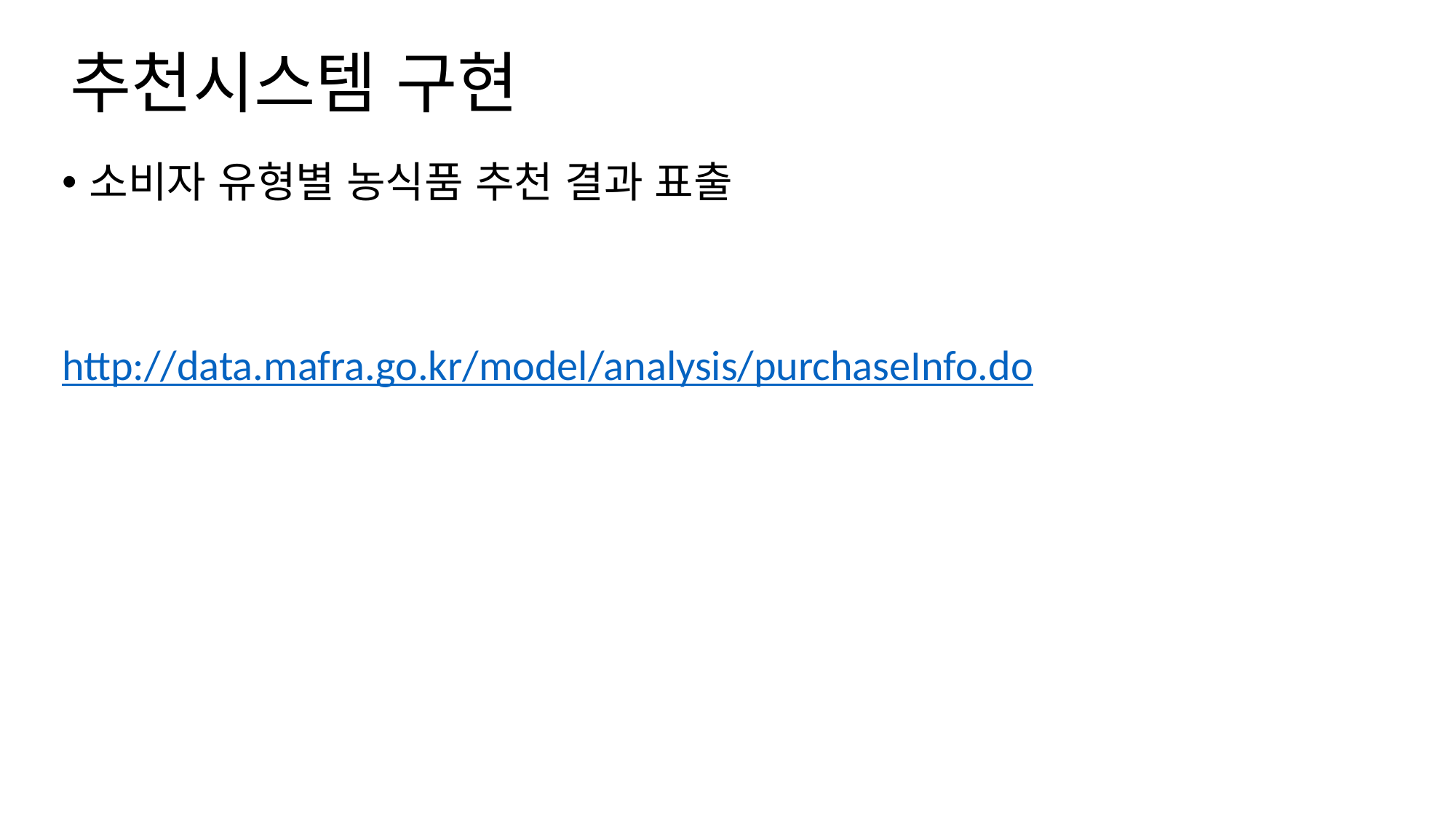

# 추천시스템 구현
소비자 유형별 농식품 추천 결과 표출

http://data.mafra.go.kr/model/analysis/purchaseInfo.do